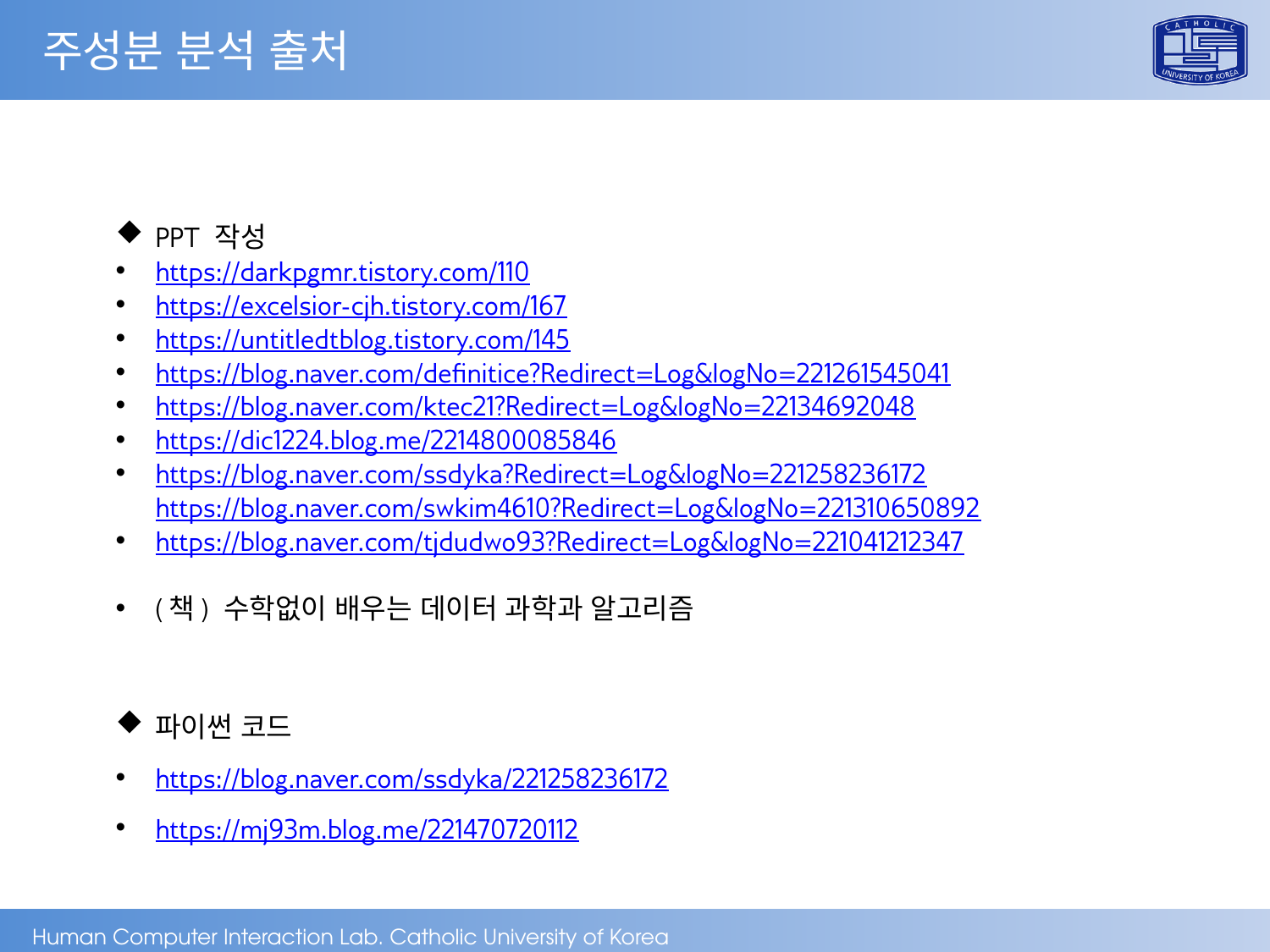

주성분 분석 출처
PPT 작성
https://darkpgmr.tistory.com/110
https://excelsior-cjh.tistory.com/167
https://untitledtblog.tistory.com/145
https://blog.naver.com/definitice?Redirect=Log&logNo=221261545041
https://blog.naver.com/ktec21?Redirect=Log&logNo=22134692048
https://dic1224.blog.me/2214800085846
https://blog.naver.com/ssdyka?Redirect=Log&logNo=221258236172 https://blog.naver.com/swkim4610?Redirect=Log&logNo=221310650892
https://blog.naver.com/tjdudwo93?Redirect=Log&logNo=221041212347

(책) 수학없이 배우는 데이터 과학과 알고리즘

파이썬 코드
https://blog.naver.com/ssdyka/221258236172
https://mj93m.blog.me/221470720112